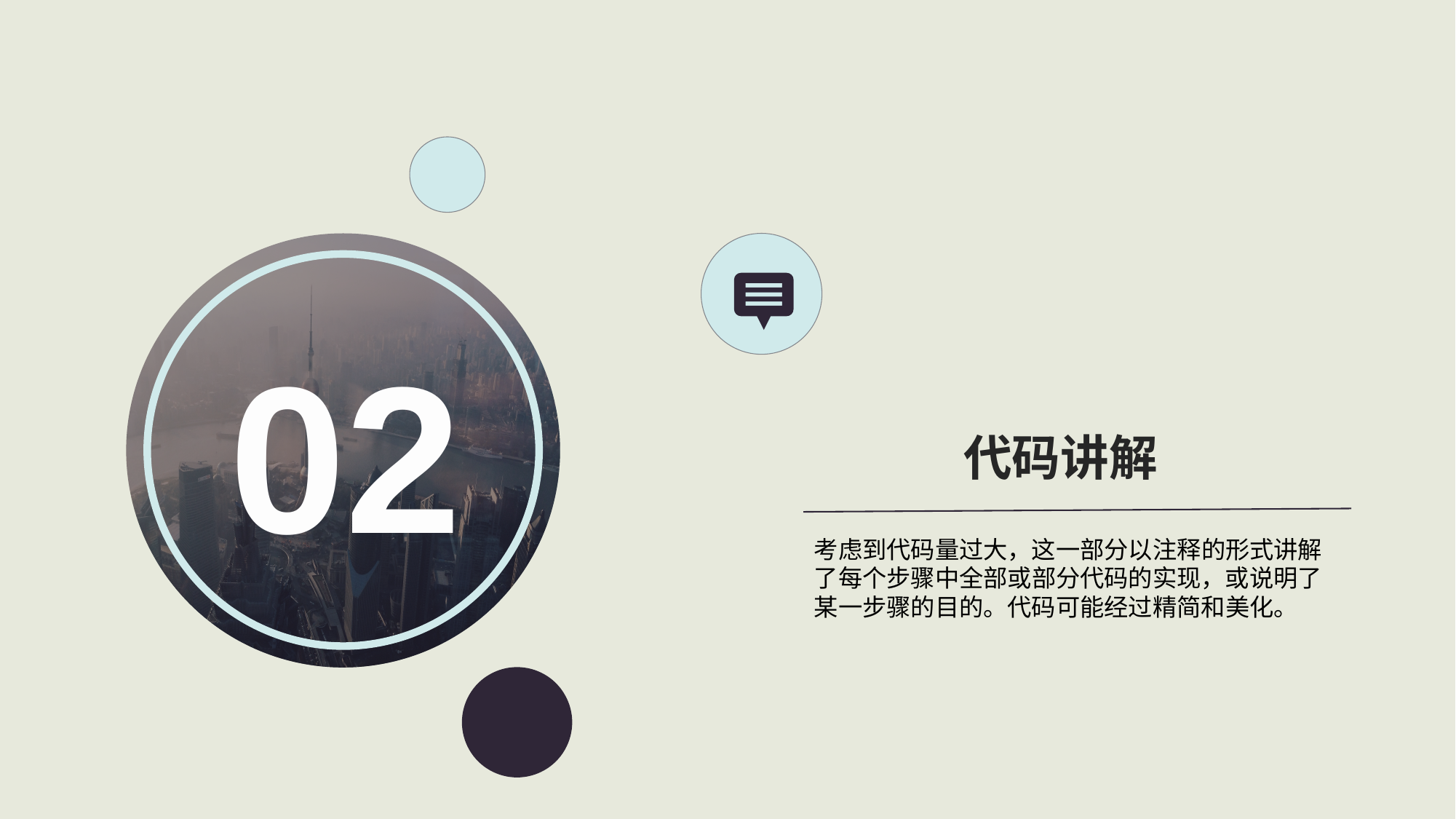

02
  代码讲解
考虑到代码量过大，这一部分以注释的形式讲解了每个步骤中全部或部分代码的实现，或说明了某一步骤的目的。代码可能经过精简和美化。